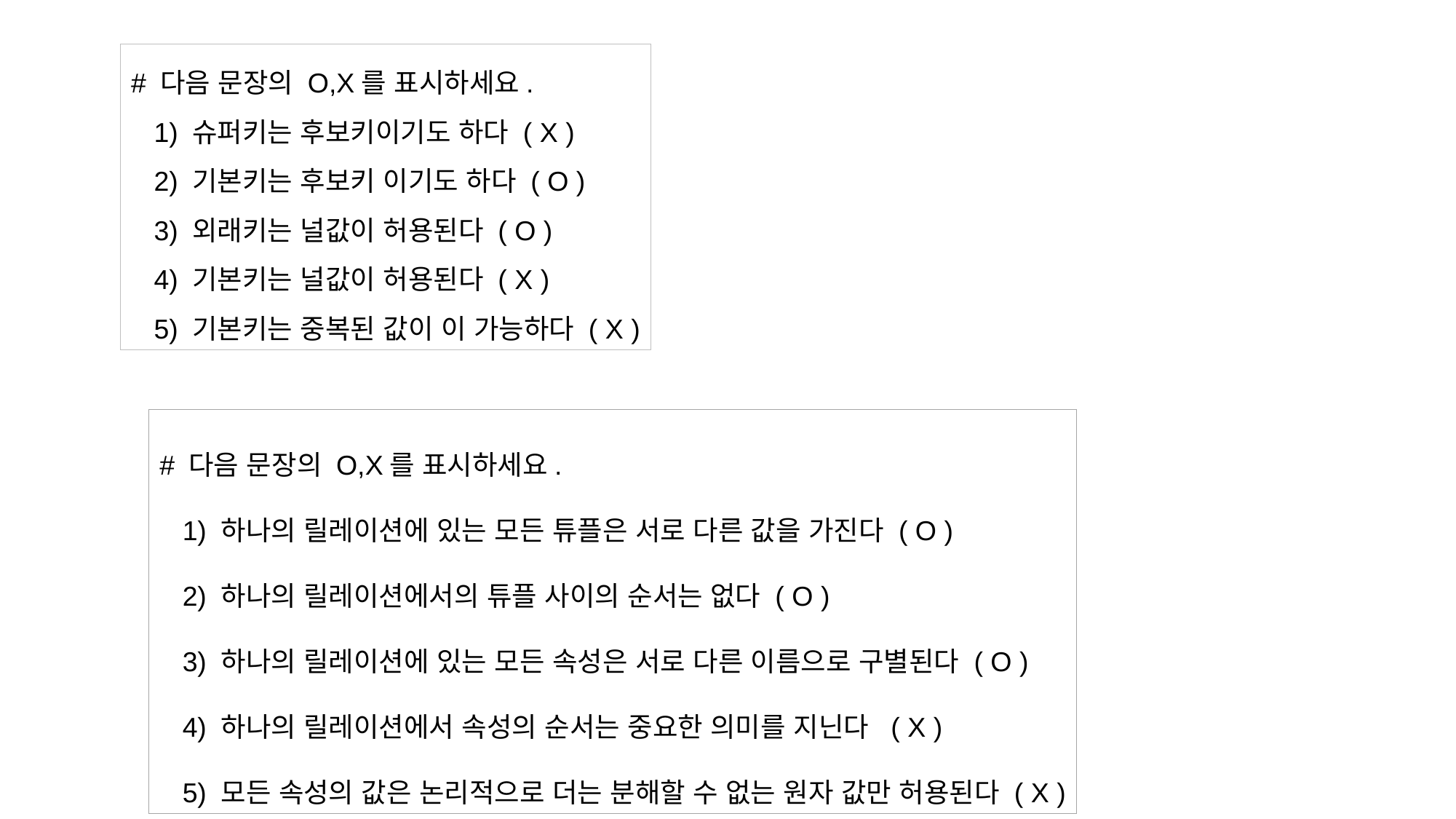

# 다음 문장의 O,X를 표시하세요.
   1) 슈퍼키는 후보키이기도 하다 ( X )
   2) 기본키는 후보키 이기도 하다 ( O )
   3) 외래키는 널값이 허용된다 ( O )
   4) 기본키는 널값이 허용된다 ( X )
   5) 기본키는 중복된 값이 이 가능하다 ( X )
# 다음 문장의 O,X를 표시하세요.
   1) 하나의 릴레이션에 있는 모든 튜플은 서로 다른 값을 가진다 ( O )
   2) 하나의 릴레이션에서의 튜플 사이의 순서는 없다 ( O )
   3) 하나의 릴레이션에 있는 모든 속성은 서로 다른 이름으로 구별된다 ( O )
   4) 하나의 릴레이션에서 속성의 순서는 중요한 의미를 지닌다  ( X )
   5) 모든 속성의 값은 논리적으로 더는 분해할 수 없는 원자 값만 허용된다 ( X )